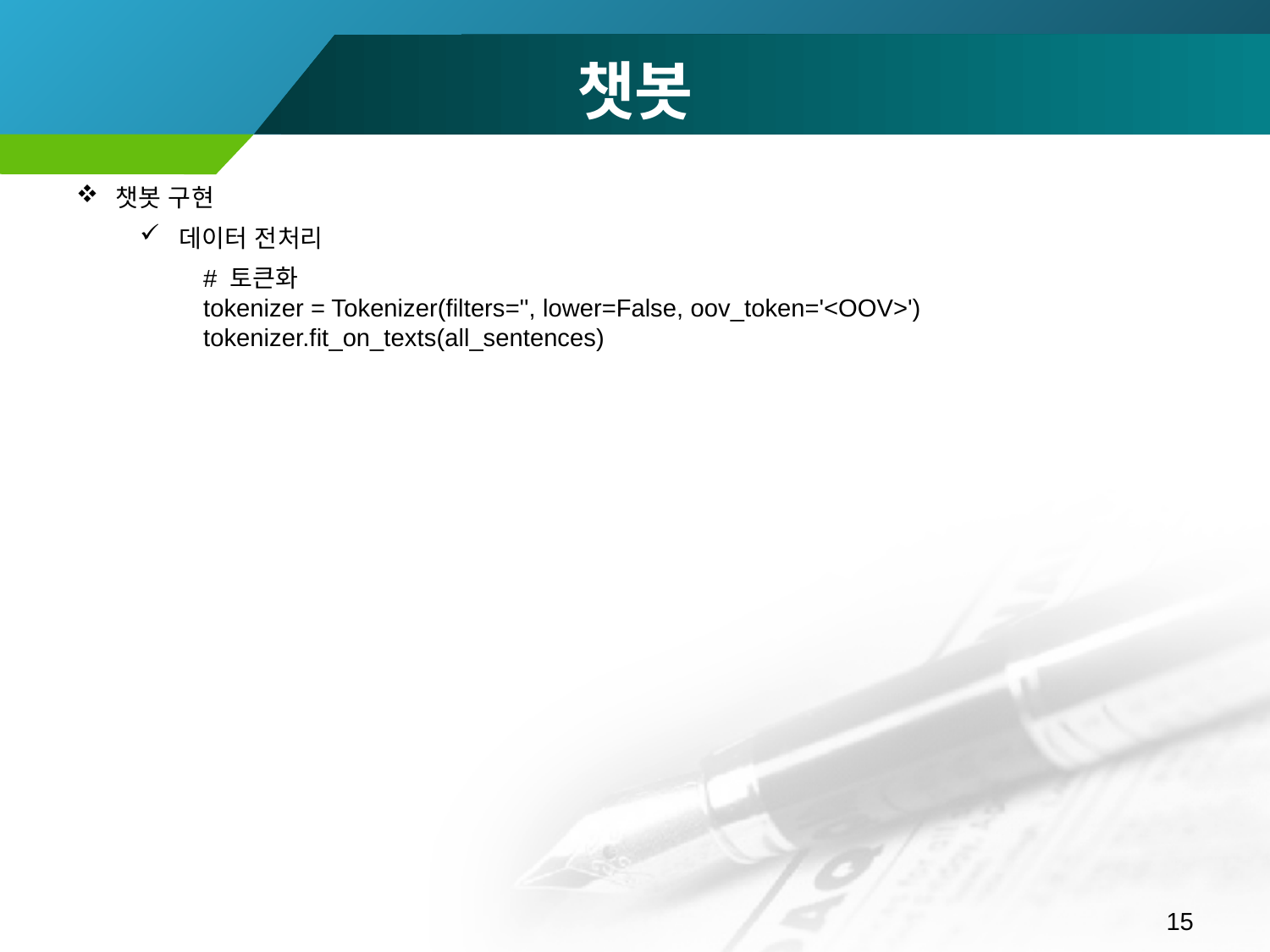

챗봇
챗봇 구현
데이터 전처리
# 토큰화
tokenizer = Tokenizer(filters='', lower=False, oov_token='<OOV>')
tokenizer.fit_on_texts(all_sentences)

15